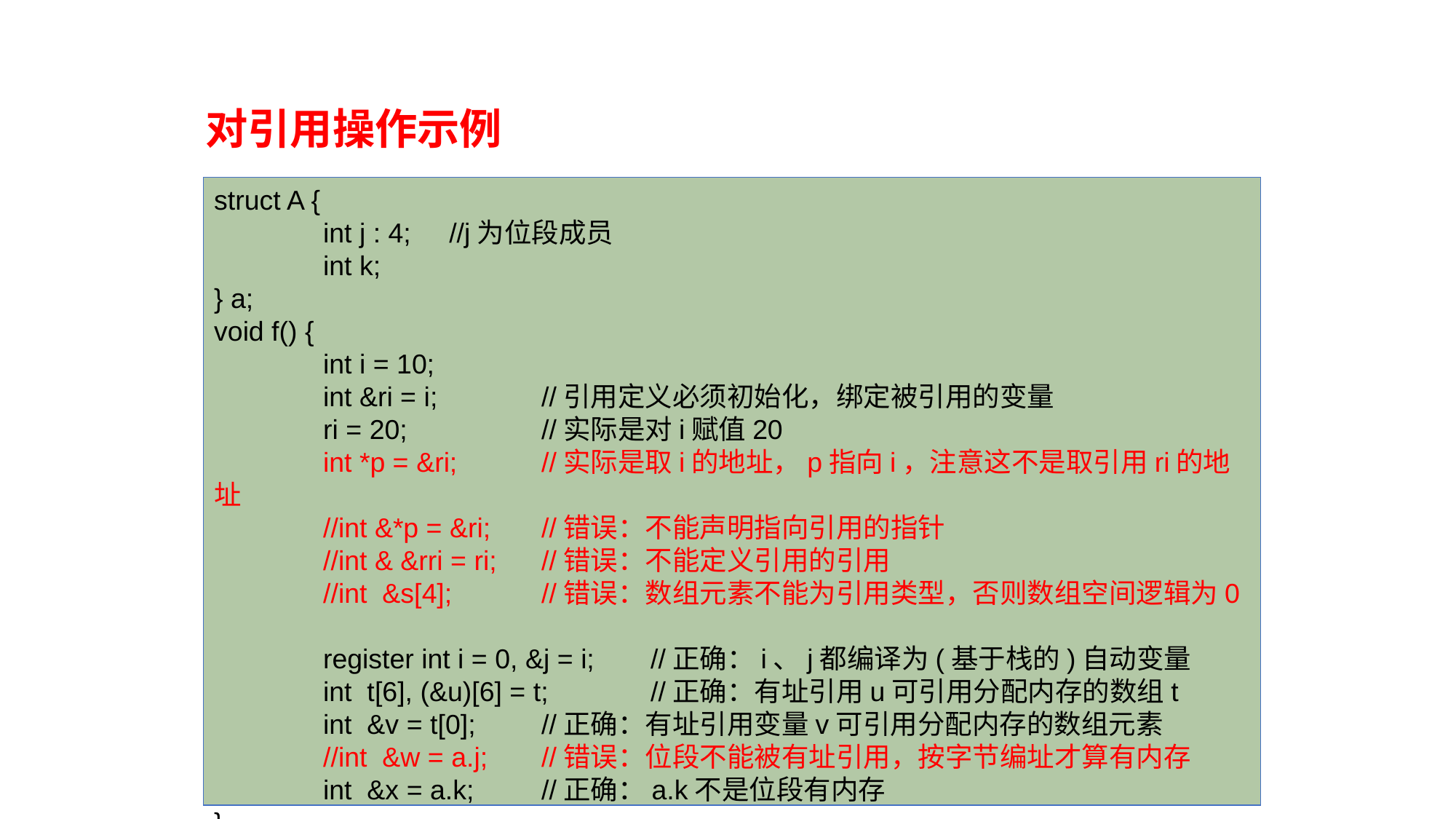

对引用操作示例
struct A {
	int j : 4;     //j为位段成员
	int k;
} a;
void f() {
	int i = 10;
	int &ri = i;	//引用定义必须初始化，绑定被引用的变量
	ri = 20;		//实际是对i赋值20
	int *p = &ri;	//实际是取i的地址，p指向i，注意这不是取引用ri的地址
	//int &*p = &ri;  	//错误：不能声明指向引用的指针
	//int & &rri = ri;	//错误：不能定义引用的引用
	//int  &s[4];	//错误：数组元素不能为引用类型，否则数组空间逻辑为0

	register int i = 0, &j = i;	//正确：i、j都编译为(基于栈的)自动变量
	int  t[6], (&u)[6] = t;	//正确：有址引用u可引用分配内存的数组t
	int  &v = t[0];	//正确：有址引用变量v可引用分配内存的数组元素
	//int  &w = a.j; 	//错误：位段不能被有址引用，按字节编址才算有内存
	int  &x = a.k; 	//正确：a.k不是位段有内存
}